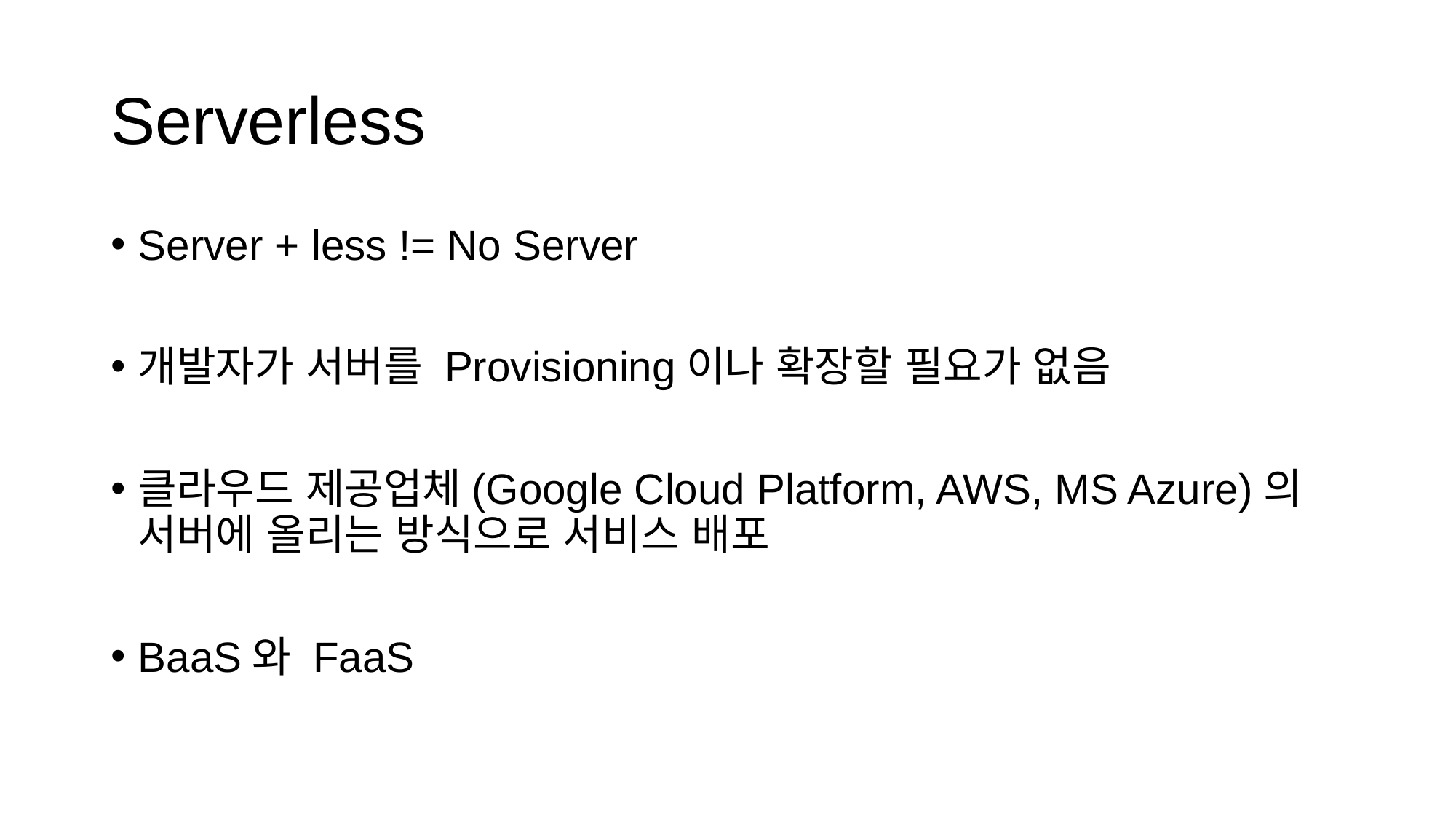

# Serverless
Server + less != No Server

개발자가 서버를 Provisioning이나 확장할 필요가 없음

클라우드 제공업체(Google Cloud Platform, AWS, MS Azure)의 서버에 올리는 방식으로 서비스 배포

BaaS와 FaaS